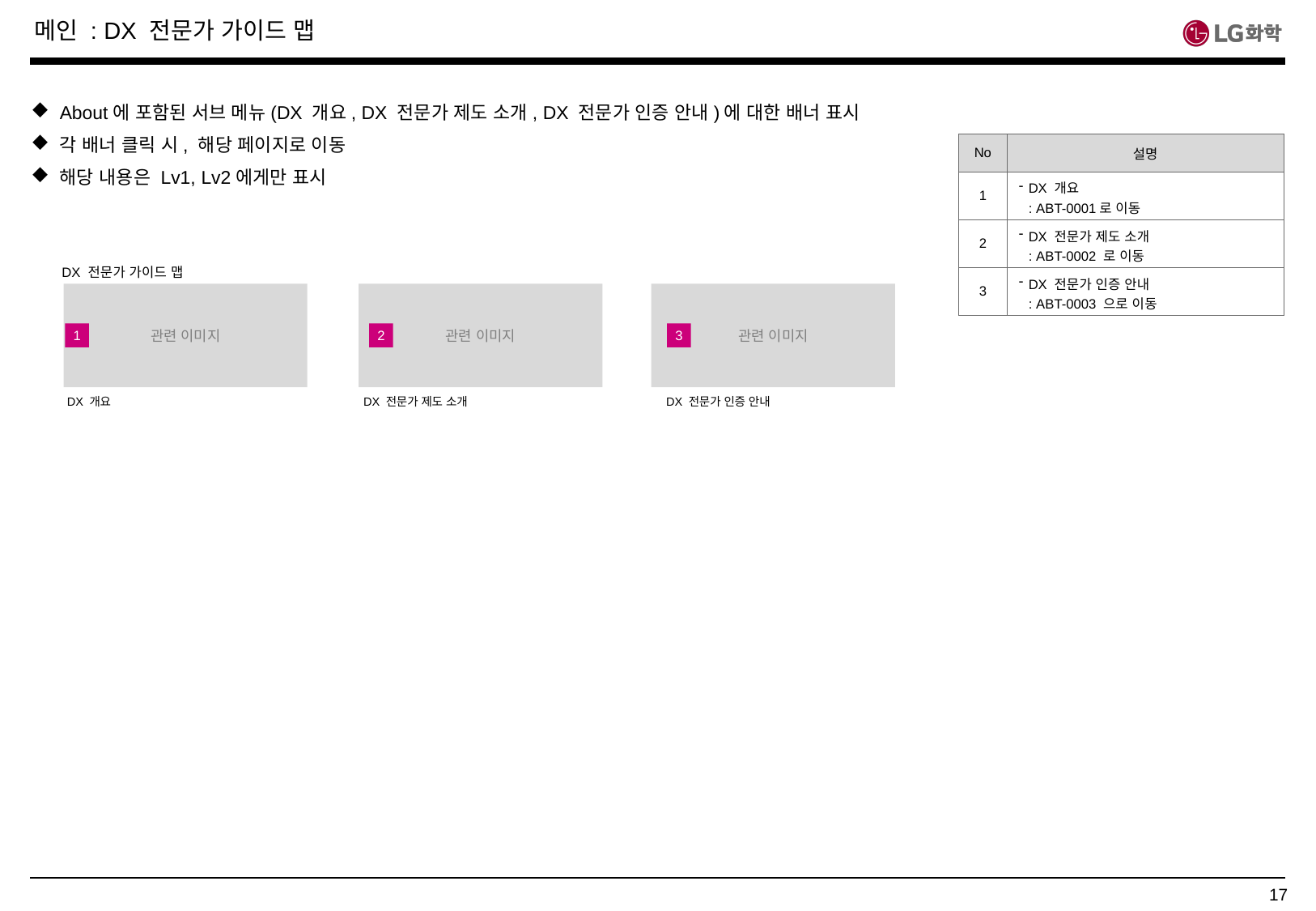

메인 : DX 전문가 가이드 맵
About에 포함된 서브 메뉴(DX 개요, DX 전문가 제도 소개, DX 전문가 인증 안내)에 대한 배너 표시
각 배너 클릭 시, 해당 페이지로 이동
해당 내용은 Lv1, Lv2에게만 표시

| No | 설명 |
| --- | --- |
| 1 | DX 개요 : ABT-0001로 이동 |
| 2 | DX 전문가 제도 소개 : ABT-0002 로 이동 |
| 3 | DX 전문가 인증 안내 : ABT-0003 으로 이동 |
DX 전문가 가이드 맵
관련 이미지
관련 이미지
DX 전문가 제도 소개
관련 이미지
DX 전문가 인증 안내
DX 개요
1
2
3